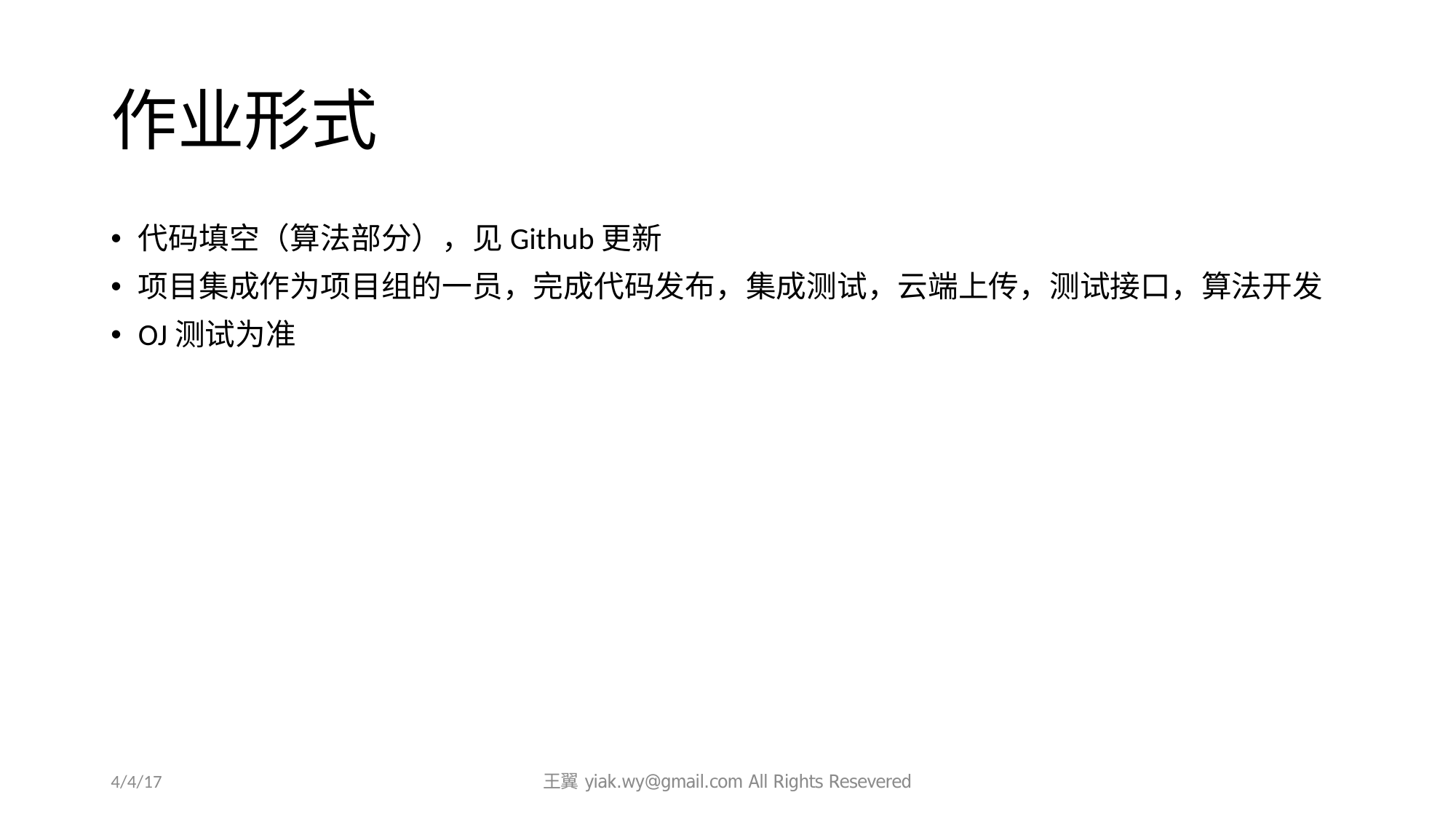

# 作业形式
代码填空（算法部分），见Github更新
项目集成作为项目组的一员，完成代码发布，集成测试，云端上传，测试接口，算法开发
OJ测试为准
4/4/17
王翼 yiak.wy@gmail.com All Rights Resevered